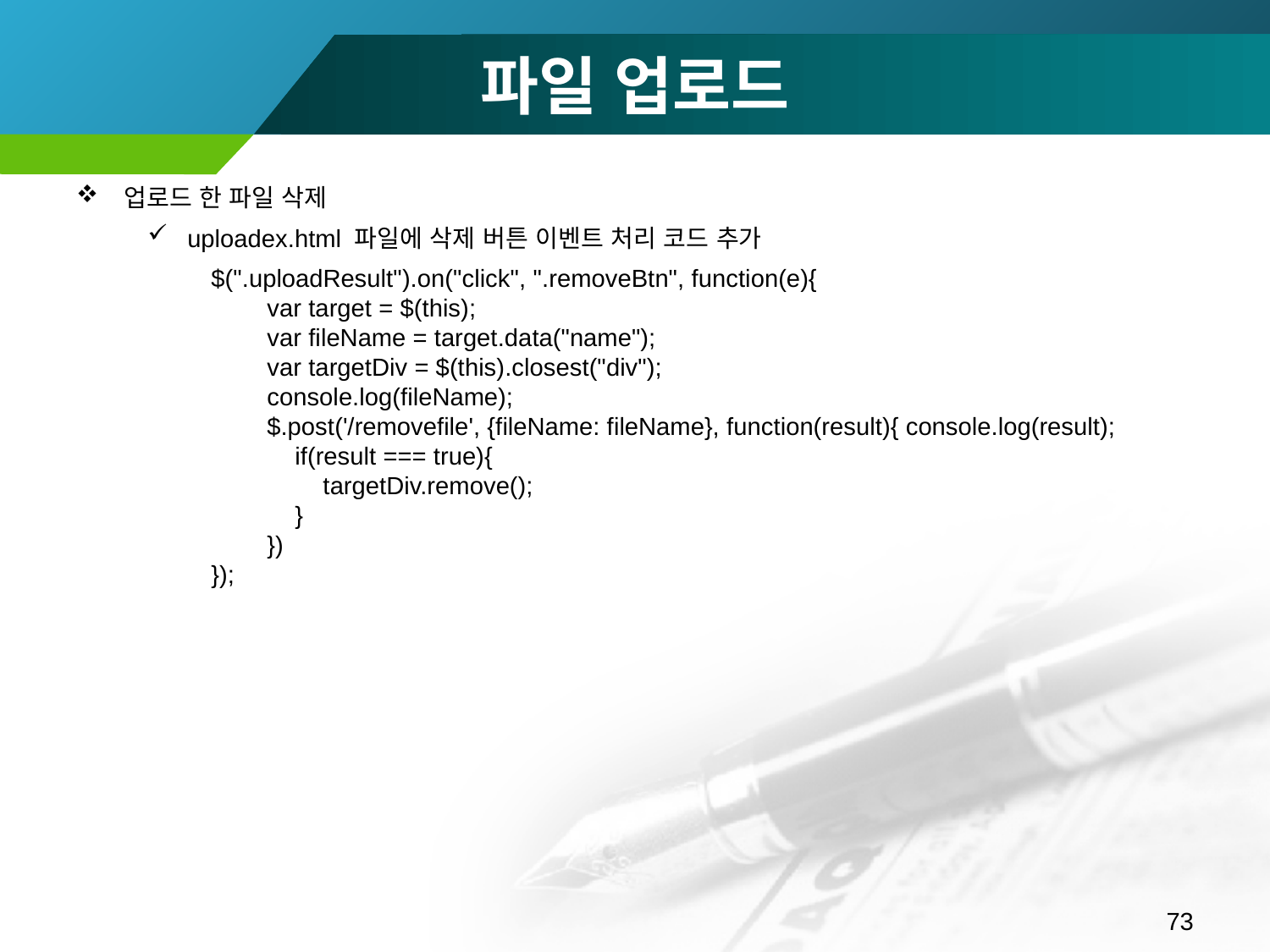

# 파일 업로드
업로드 한 파일 삭제
uploadex.html 파일에 삭제 버튼 이벤트 처리 코드 추가
$(".uploadResult").on("click", ".removeBtn", function(e){
        var target = $(this);
        var fileName = target.data("name");
        var targetDiv = $(this).closest("div");
        console.log(fileName);
        $.post('/removefile', {fileName: fileName}, function(result){ console.log(result);
            if(result === true){
                targetDiv.remove();
            }
        })
});
73